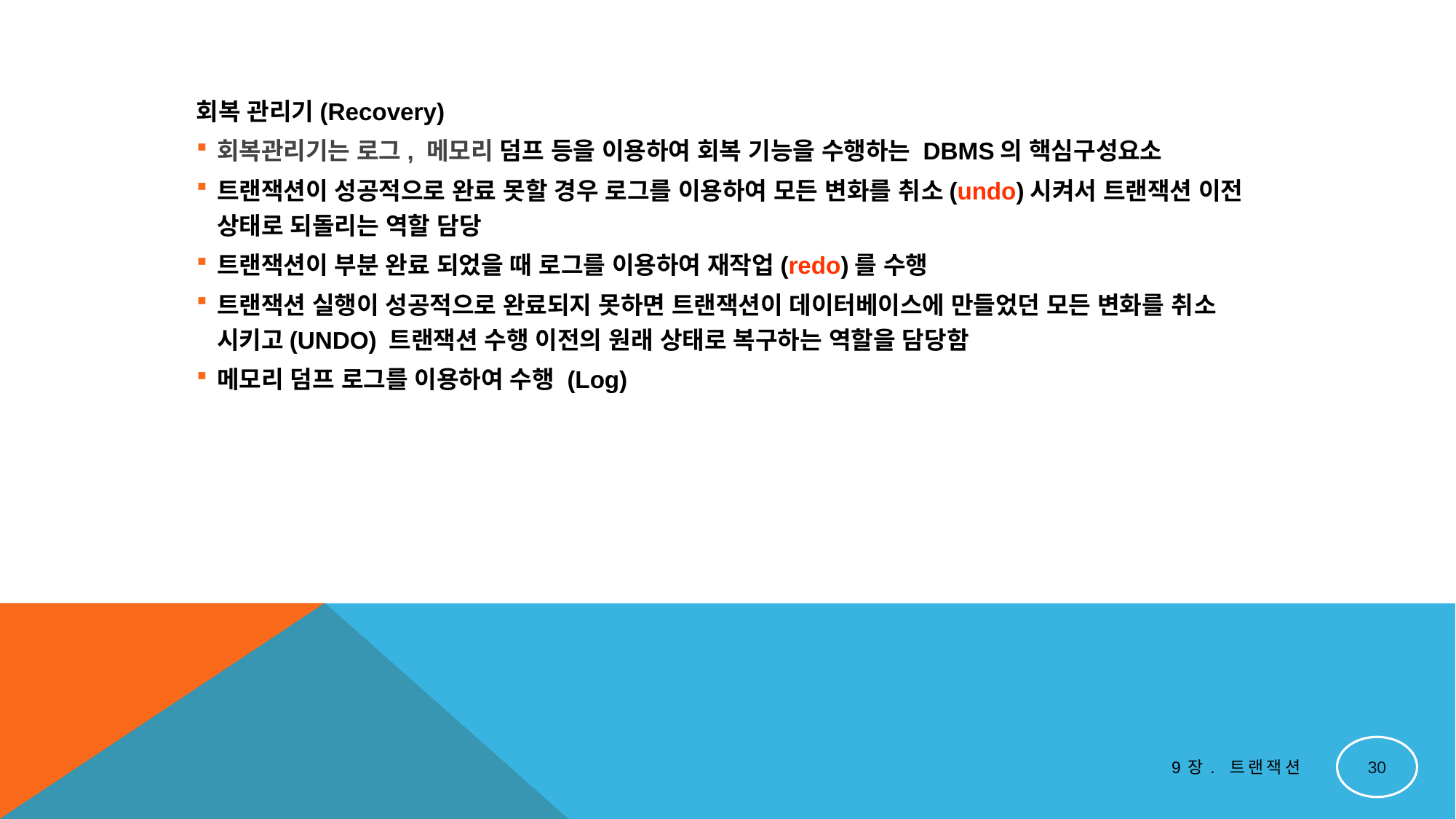

회복 관리기(Recovery)
회복관리기는 로그, 메모리 덤프 등을 이용하여 회복 기능을 수행하는 DBMS의 핵심구성요소
트랜잭션이 성공적으로 완료 못할 경우 로그를 이용하여 모든 변화를 취소(undo)시켜서 트랜잭션 이전 상태로 되돌리는 역할 담당
트랜잭션이 부분 완료 되었을 때 로그를 이용하여 재작업(redo)를 수행
트랜잭션 실행이 성공적으로 완료되지 못하면 트랜잭션이 데이터베이스에 만들었던 모든 변화를 취소 시키고(UNDO) 트랜잭션 수행 이전의 원래 상태로 복구하는 역할을 담당함
메모리 덤프 로그를 이용하여 수행 (Log)

30
9장. 트랜잭션